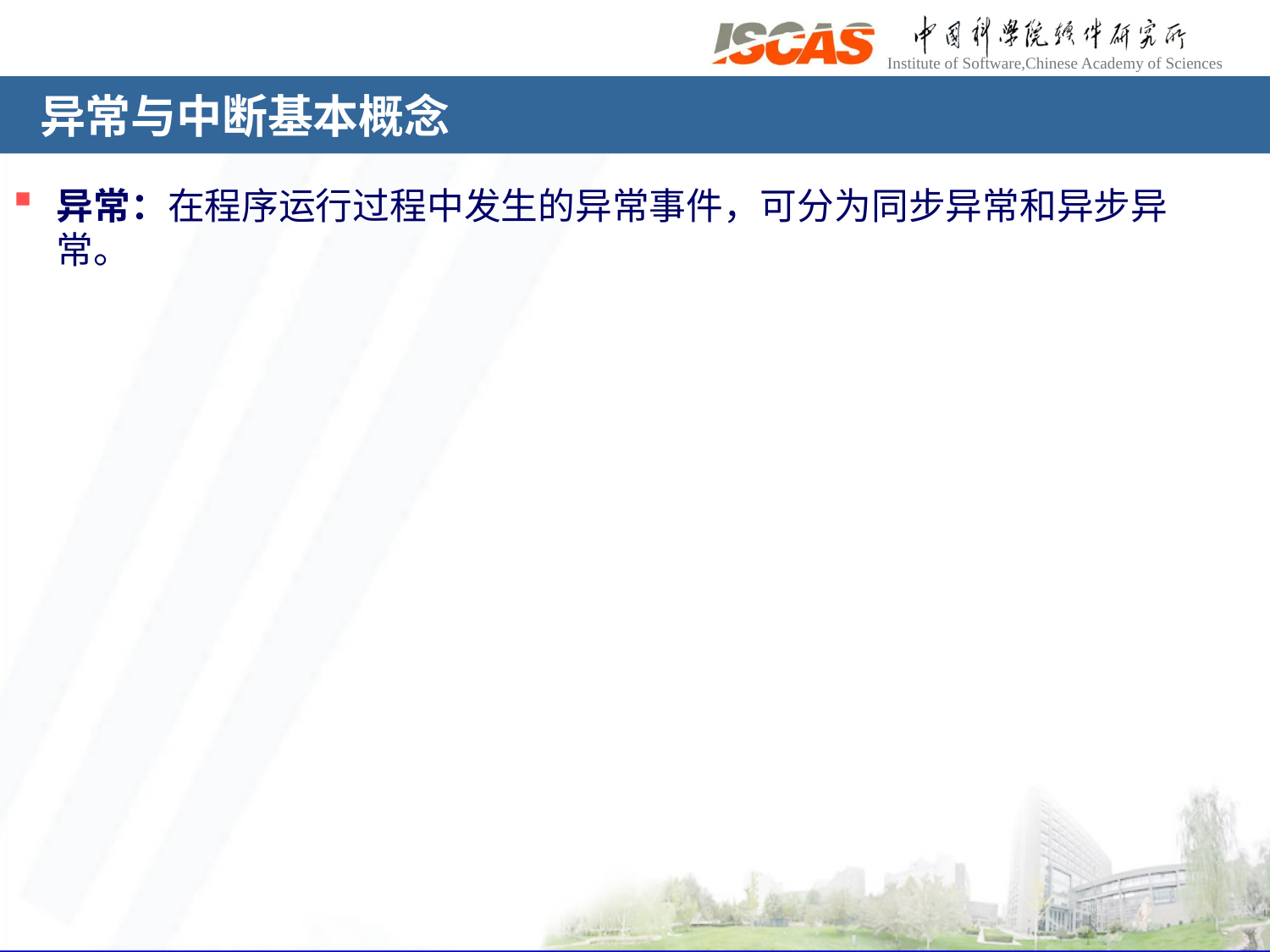

# 异常与中断基本概念
异常：在程序运行过程中发生的异常事件，可分为同步异常和异步异常。